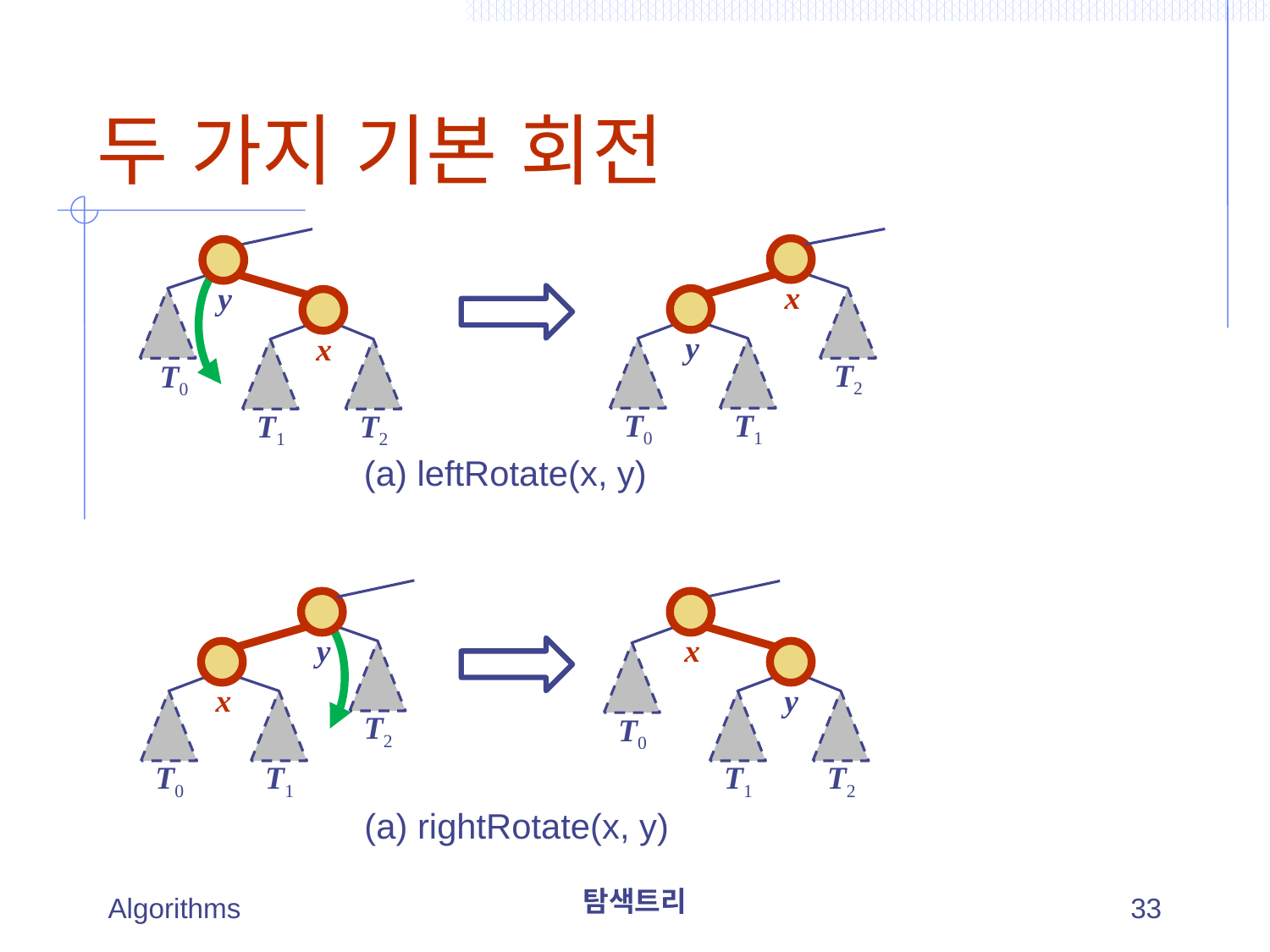

# 두 가지 기본 회전

x
y

y
x

T2
T0
T0
T1
T1
T2
(a) leftRotate(x, y)

y
x

x
y

T2
T0
T0
T1
T1
T2
(a) rightRotate(x, y)
Algorithms
탐색트리
33